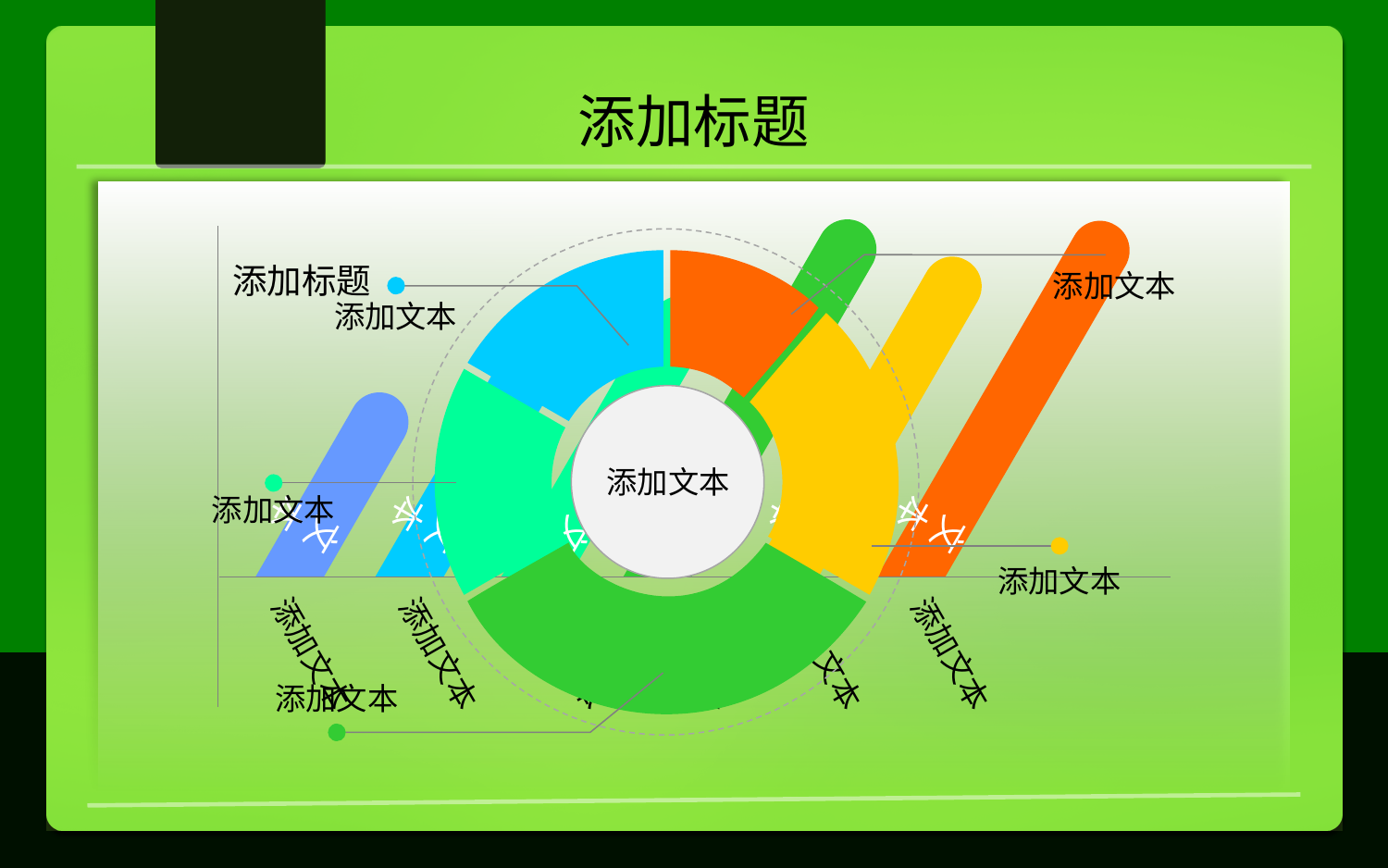

添加标题

添加标题
文本
文本
文本
文本
文本
文本
添加文本
添加文本
添加文本
添加文本
添加文本
添加文本

添加文本

添加文本

添加文本

添加文本

添加文本
添加文本